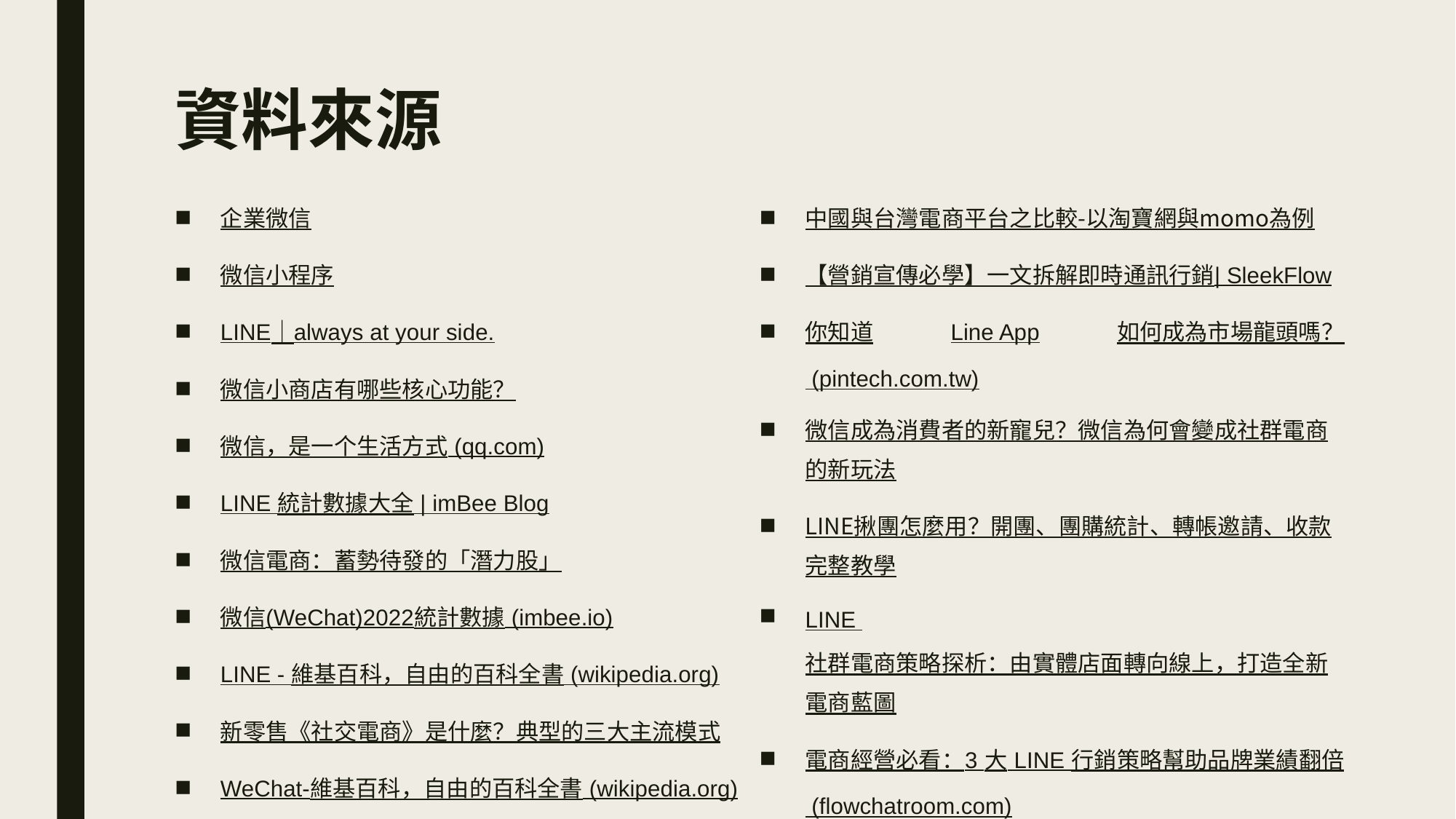

# 資料來源
企業微信
微信小程序
LINE｜always at your side.
微信小商店有哪些核心功能？
微信，是一个生活方式 (qq.com)
LINE 統計數據大全 | imBee Blog
微信電商：蓄勢待發的「潛力股」
微信(WeChat)2022統計數據 (imbee.io)
LINE - 維基百科，自由的百科全書 (wikipedia.org)
新零售《社交電商》是什麼？典型的三大主流模式
WeChat-維基百科，自由的百科全書 (wikipedia.org)
中國與台灣電商平台之比較-以淘寶網與momo為例
【營銷宣傳必學】一文拆解即時通訊行銷| SleekFlow
你知道Line App如何成為市場龍頭嗎？ (pintech.com.tw)
微信成為消費者的新寵兒？微信為何會變成社群電商的新玩法
LINE揪團怎麼用？開團、團購統計、轉帳邀請、收款完整教學
LINE 社群電商策略探析：由實體店面轉向線上，打造全新電商藍圖
電商經營必看：3 大 LINE 行銷策略幫助品牌業績翻倍 (flowchatroom.com)
《攻略》LINE購物APP全新上線：「先LINE購物，再購物」，秒懂3大核心功能！